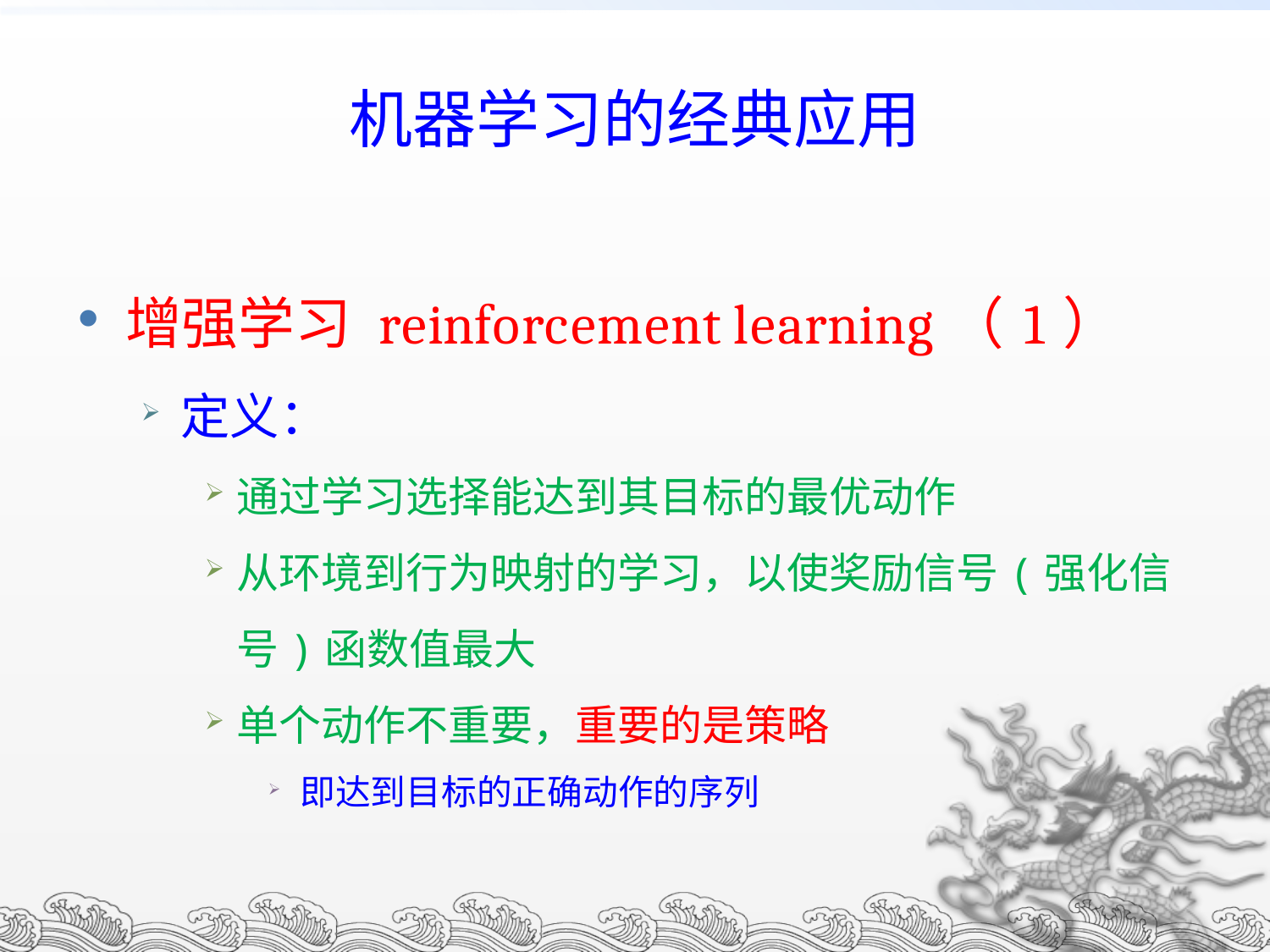

# 机器学习的经典应用
增强学习 reinforcement learning（1）
定义：
通过学习选择能达到其目标的最优动作
从环境到行为映射的学习，以使奖励信号(强化信号)函数值最大
单个动作不重要，重要的是策略
即达到目标的正确动作的序列